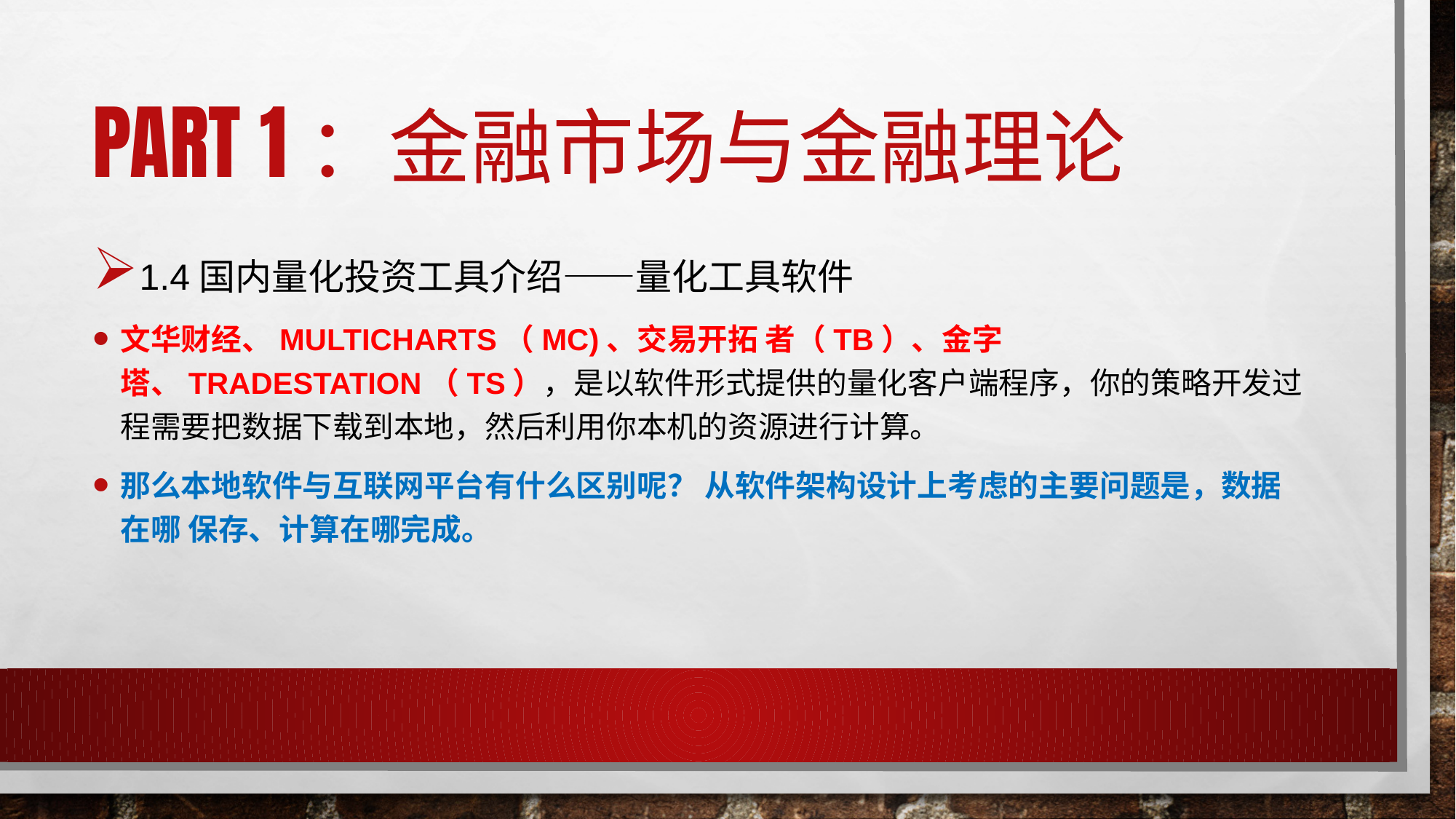

# Part 1：金融市场与金融理论
1.4国内量化投资工具介绍——量化工具软件
文华财经、MultiCharts（MC)、交易开拓 者（TB）、⾦字塔、TradeStation（TS），是以软件形式提供的量化客户端程序，你的策略开发过程需要把数据下载到本地，然后利用你本机的资源进行计算。
那么本地软件与互联网平台有什么区别呢？ 从软件架构设计上考虑的主要问题是，数据在哪 保存、计算在哪完成。